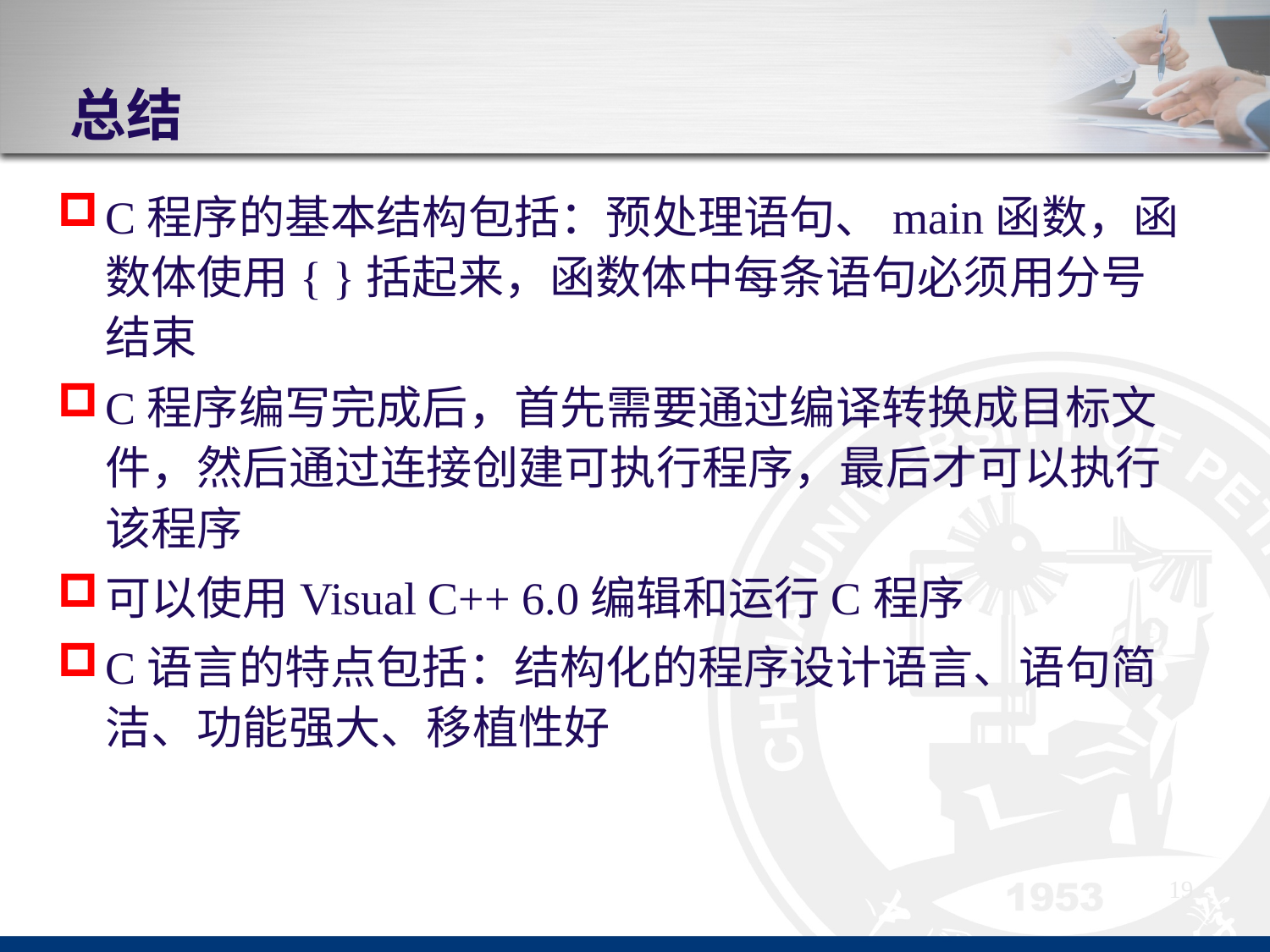

# 总结
C程序的基本结构包括：预处理语句、main函数，函数体使用{ }括起来，函数体中每条语句必须用分号结束
C程序编写完成后，首先需要通过编译转换成目标文件，然后通过连接创建可执行程序，最后才可以执行该程序
可以使用Visual C++ 6.0编辑和运行C程序
C语言的特点包括：结构化的程序设计语言、语句简洁、功能强大、移植性好

19